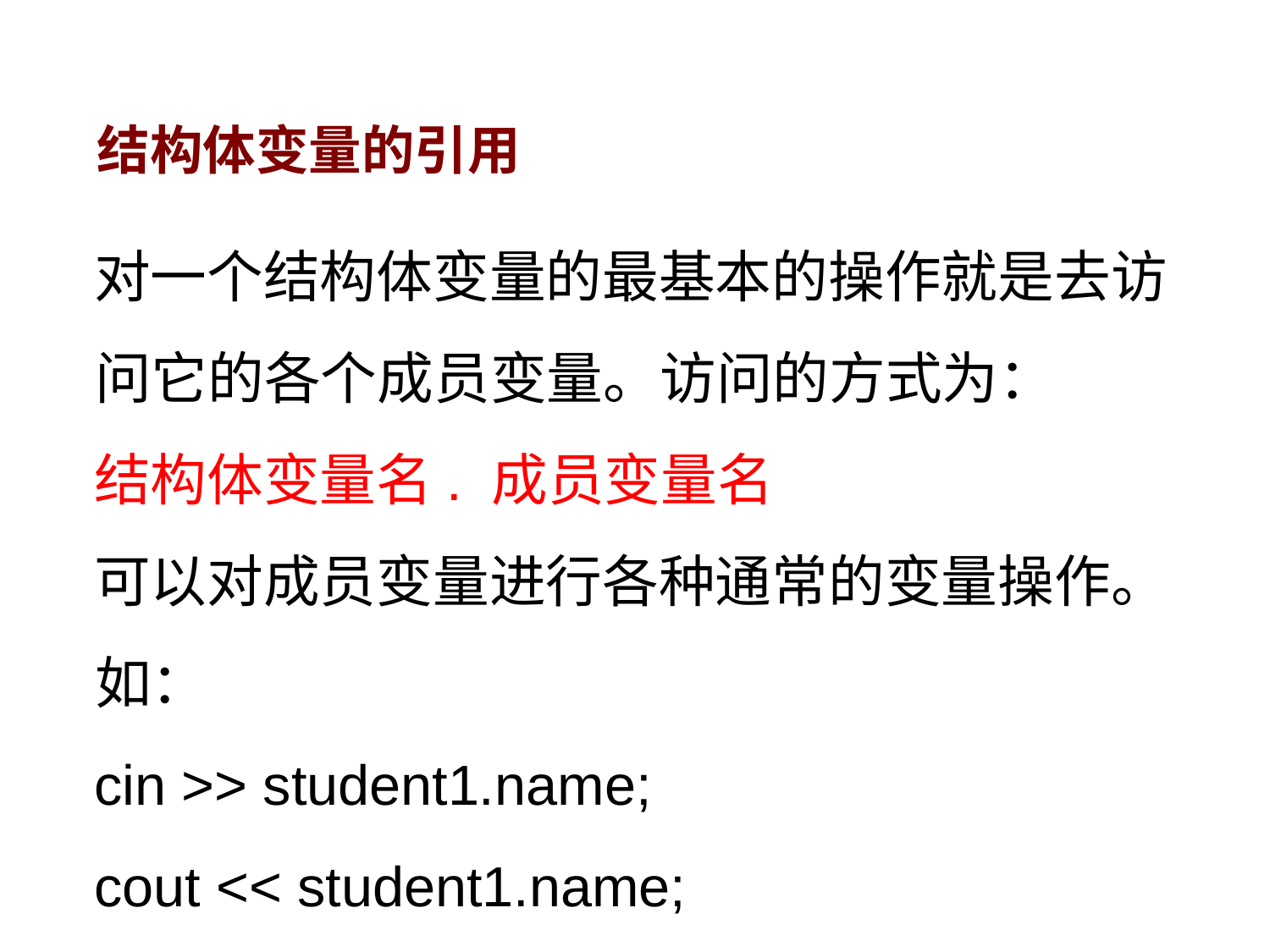

# 结构体变量的引用
对一个结构体变量的最基本的操作就是去访问它的各个成员变量。访问的方式为：
结构体变量名. 成员变量名
可以对成员变量进行各种通常的变量操作。如：
cin >> student1.name;
cout << student1.name;
if(student1.score > student2.score)
		max=student1.score;